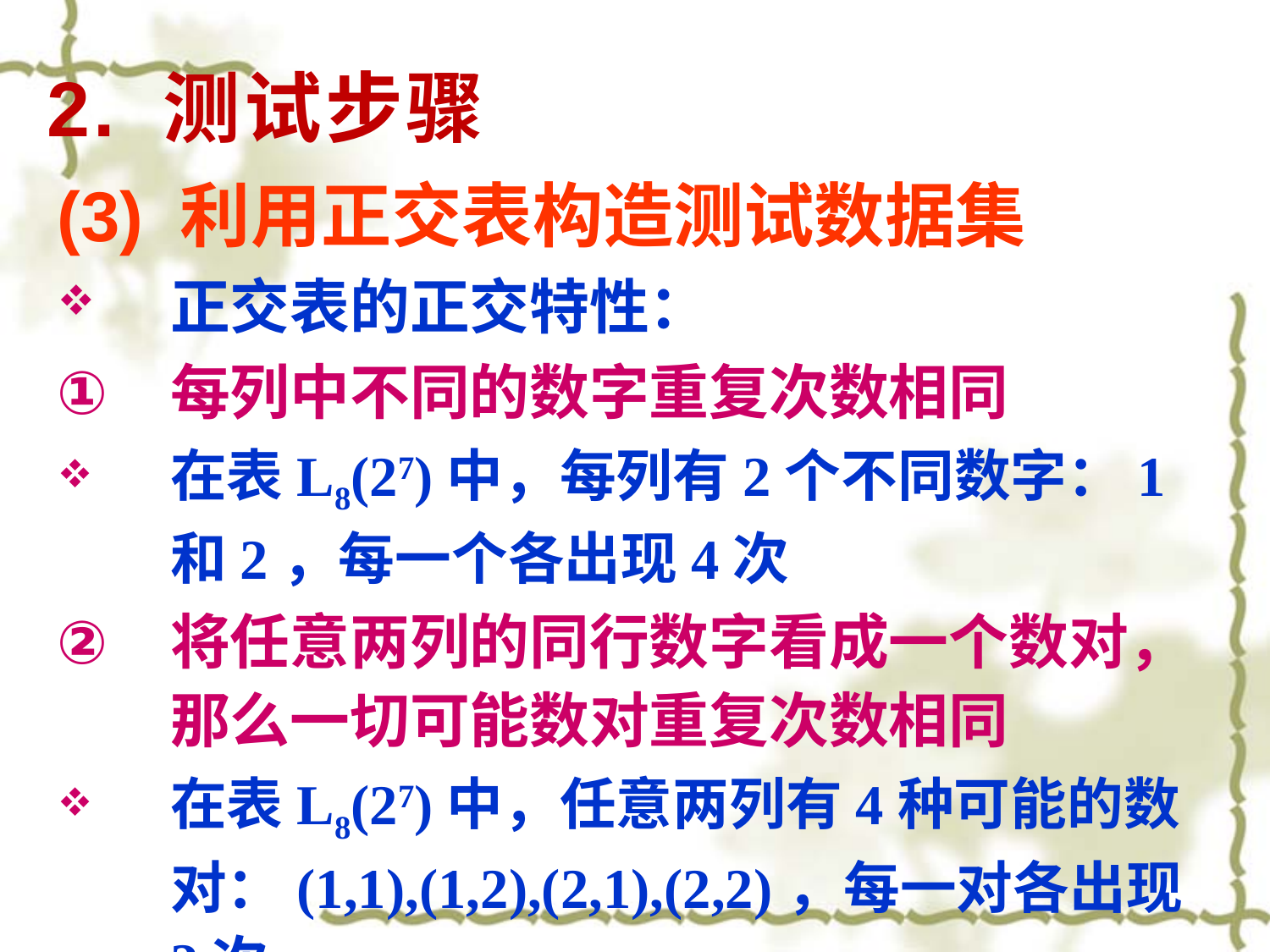

# 2. 测试步骤
(3) 利用正交表构造测试数据集
正交表的正交特性：
每列中不同的数字重复次数相同
在表L8(27)中，每列有2个不同数字：1和2，每一个各出现4次
将任意两列的同行数字看成一个数对，那么一切可能数对重复次数相同
在表L8(27)中，任意两列有4种可能的数对：(1,1),(1,2),(2,1),(2,2)，每一对各出现2次